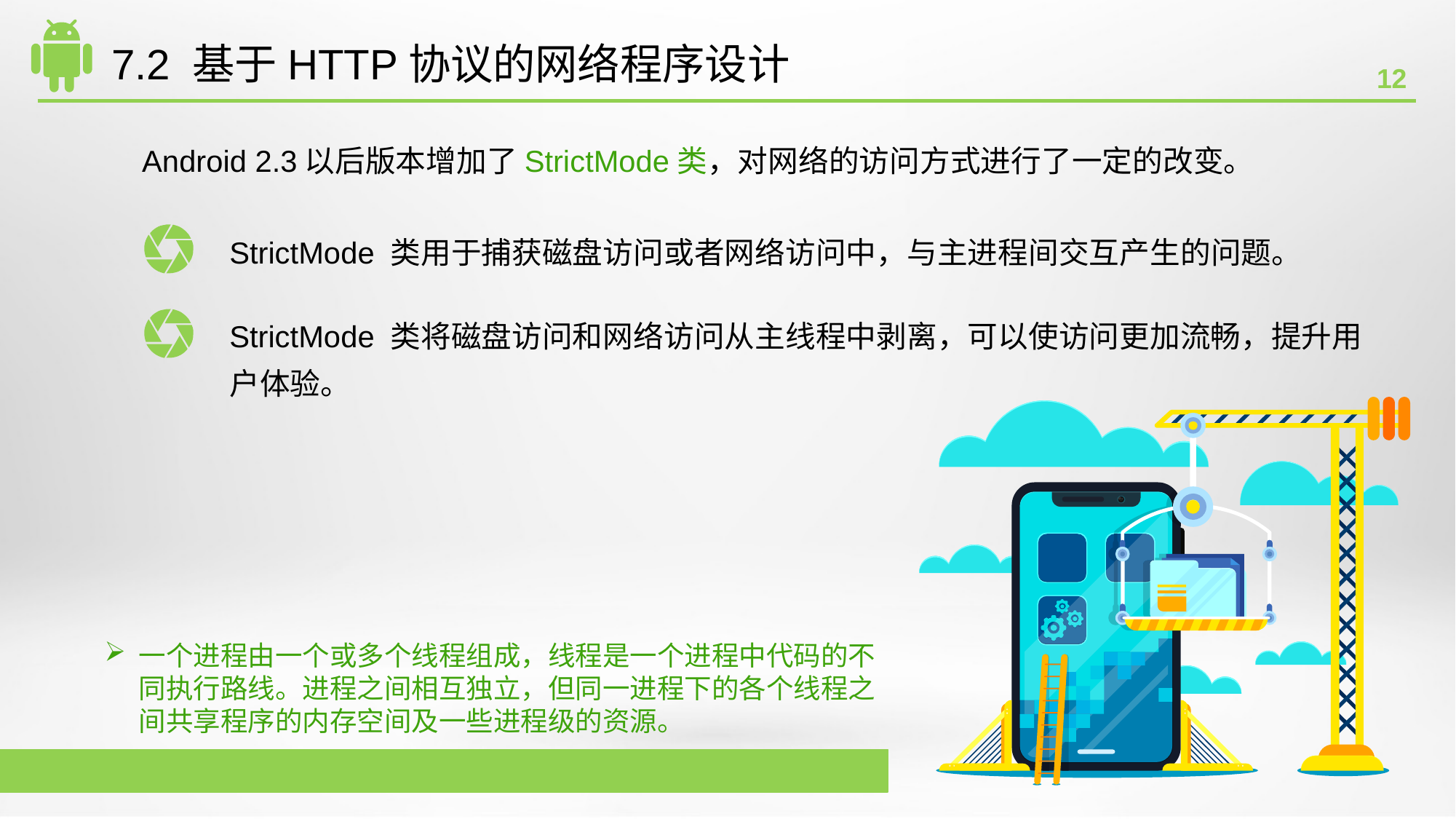

# 7.2 基于HTTP协议的网络程序设计
Android 2.3以后版本增加了StrictMode类，对网络的访问方式进行了一定的改变。
StrictMode 类用于捕获磁盘访问或者网络访问中，与主进程间交互产生的问题。
StrictMode 类将磁盘访问和网络访问从主线程中剥离，可以使访问更加流畅，提升用户体验。

一个进程由一个或多个线程组成，线程是一个进程中代码的不同执行路线。进程之间相互独立，但同一进程下的各个线程之间共享程序的内存空间及一些进程级的资源。